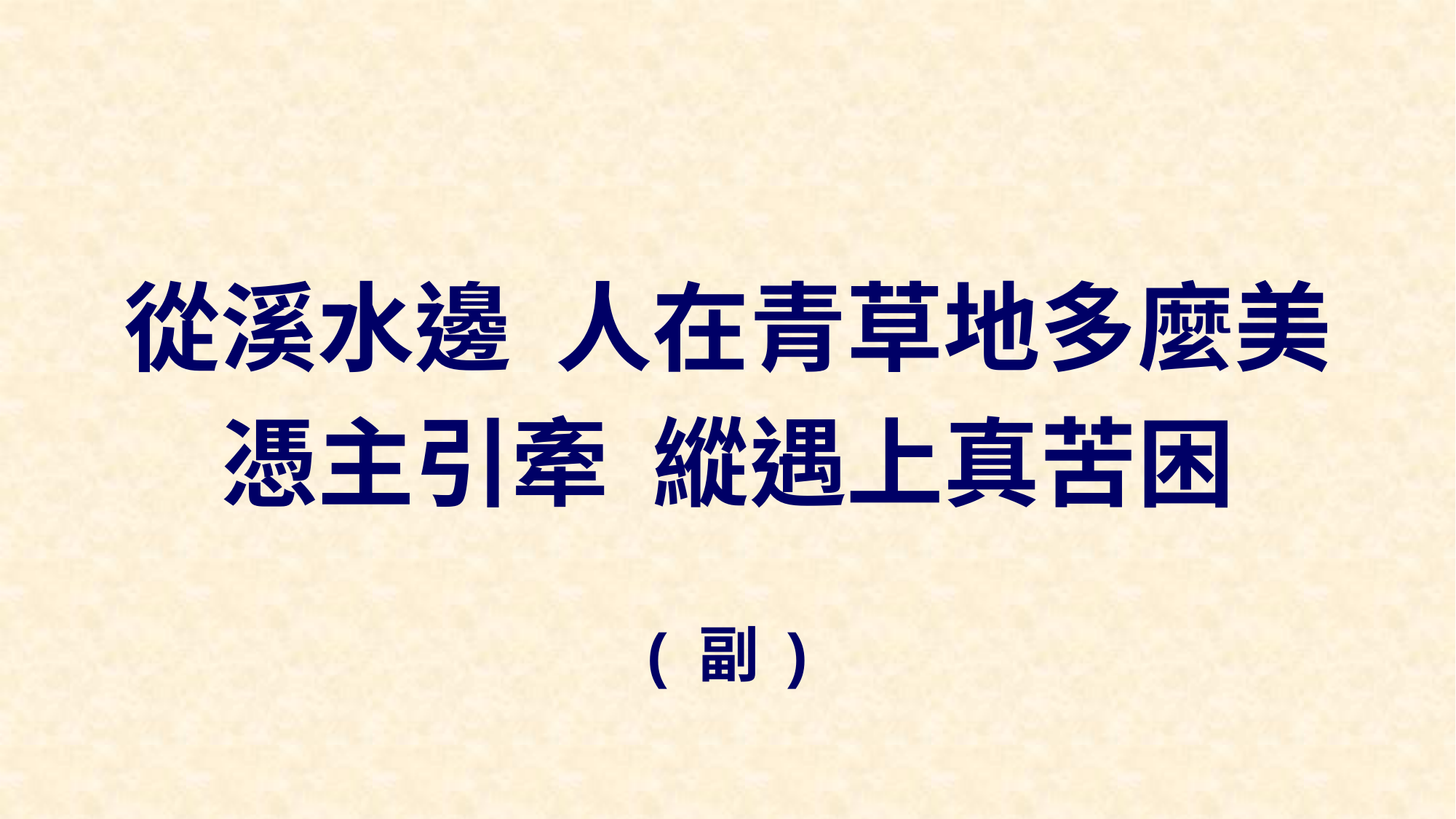

從溪水邊  人在青草地多麼美
憑主引牽  縱遇上真苦困
( 副 )